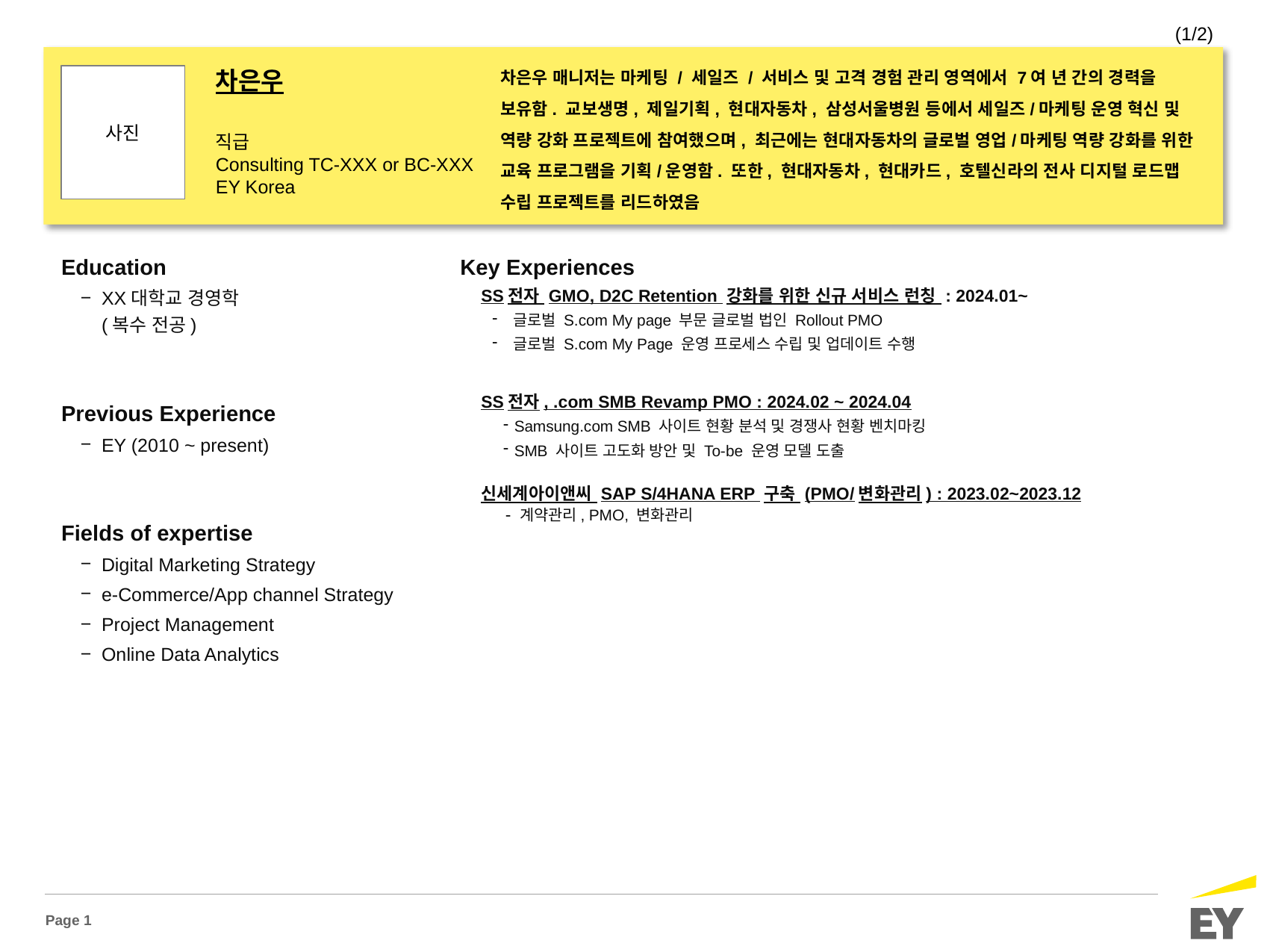

(1/2)

차은우 매니저는 마케팅 / 세일즈 / 서비스 및 고격 경험 관리 영역에서 7여 년 간의 경력을 보유함. 교보생명, 제일기획, 현대자동차, 삼성서울병원 등에서 세일즈/마케팅 운영 혁신 및 역량 강화 프로젝트에 참여했으며, 최근에는 현대자동차의 글로벌 영업/마케팅 역량 강화를 위한 교육 프로그램을 기획/운영함. 또한, 현대자동차, 현대카드, 호텔신라의 전사 디지털 로드맵 수립 프로젝트를 리드하였음
차은우

직급
Consulting TC-XXX or BC-XXX
EY Korea
사진
Education
XX대학교 경영학
(복수 전공)

Previous Experience
EY (2010 ~ present)

Fields of expertise
Digital Marketing Strategy
e-Commerce/App channel Strategy
Project Management
Online Data Analytics
Key Experiences
SS전자 GMO, D2C Retention 강화를 위한 신규 서비스 런칭 : 2024.01~
글로벌 S.com My page 부문 글로벌 법인 Rollout PMO
글로벌 S.com My Page 운영 프로세스 수립 및 업데이트 수행

SS전자, .com SMB Revamp PMO : 2024.02 ~ 2024.04
Samsung.com SMB 사이트 현황 분석 및 경쟁사 현황 벤치마킹
SMB 사이트 고도화 방안 및 To-be 운영 모델 도출

신세계아이앤씨 SAP S/4HANA ERP 구축 (PMO/변화관리) : 2023.02~2023.12
     - 계약관리, PMO, 변화관리